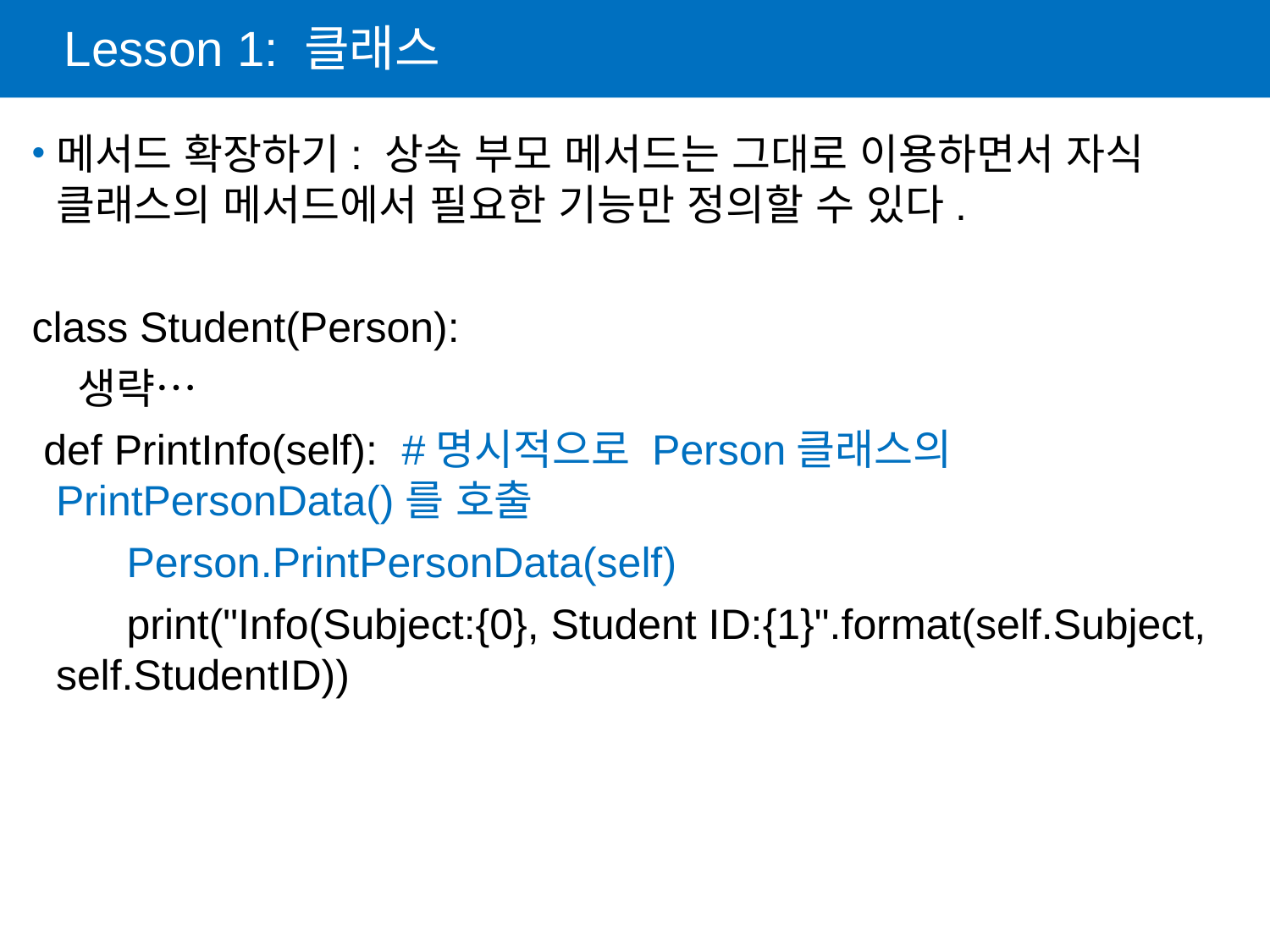

# Lesson 1: 클래스
메서드 확장하기: 상속 부모 메서드는 그대로 이용하면서 자식 클래스의 메서드에서 필요한 기능만 정의할 수 있다.

class Student(Person):
   생략…
 def PrintInfo(self):  #명시적으로 Person클래스의 PrintPersonData()를 호출
        Person.PrintPersonData(self)
        print("Info(Subject:{0}, Student ID:{1}".format(self.Subject, self.StudentID))